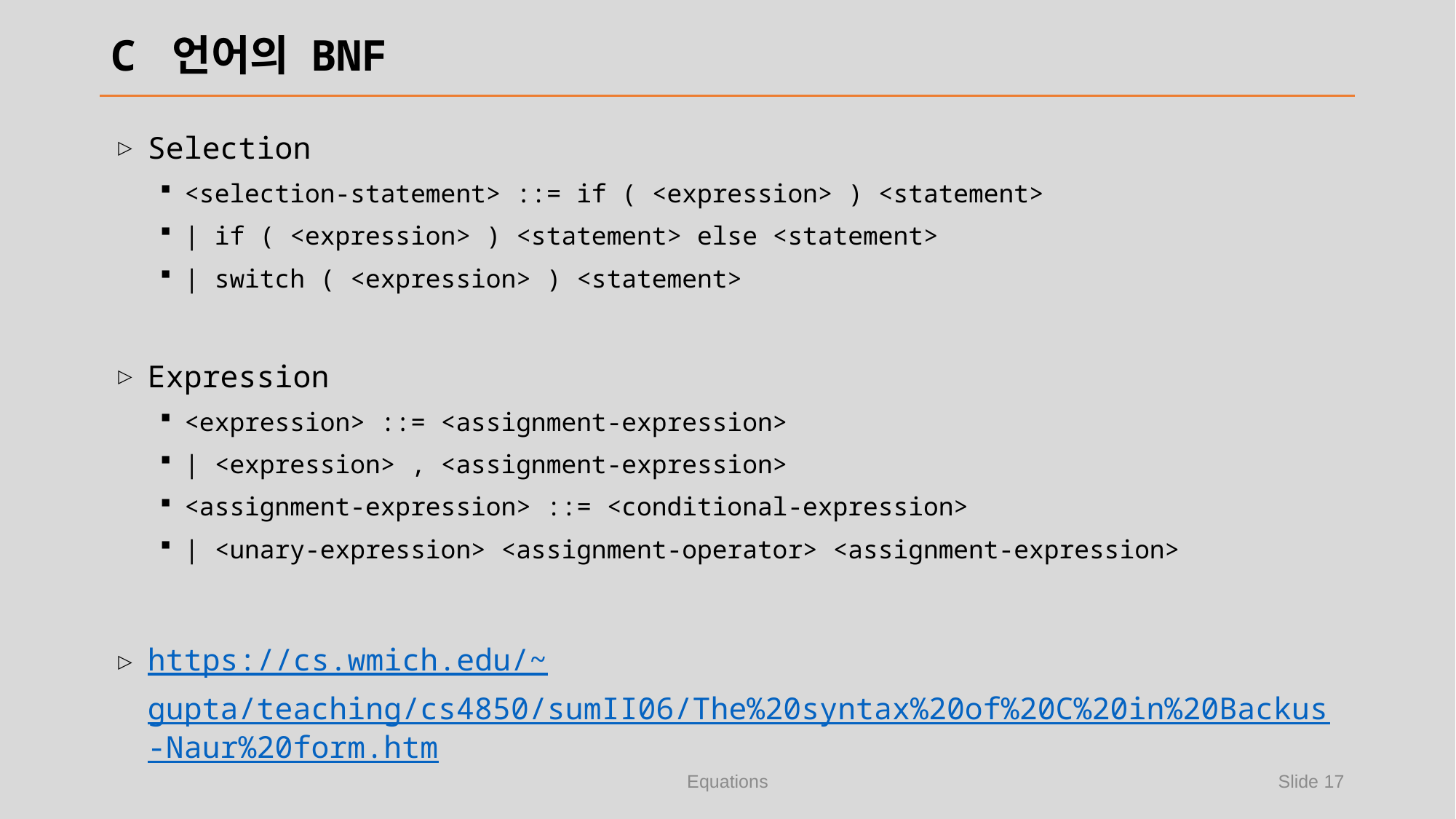

# C 언어의 BNF
Selection
<selection-statement> ::= if ( <expression> ) <statement>
| if ( <expression> ) <statement> else <statement>
| switch ( <expression> ) <statement>

Expression
<expression> ::= <assignment-expression>
| <expression> , <assignment-expression>
<assignment-expression> ::= <conditional-expression>
| <unary-expression> <assignment-operator> <assignment-expression>

https://cs.wmich.edu/~gupta/teaching/cs4850/sumII06/The%20syntax%20of%20C%20in%20Backus-Naur%20form.htm

Equations
Slide 17